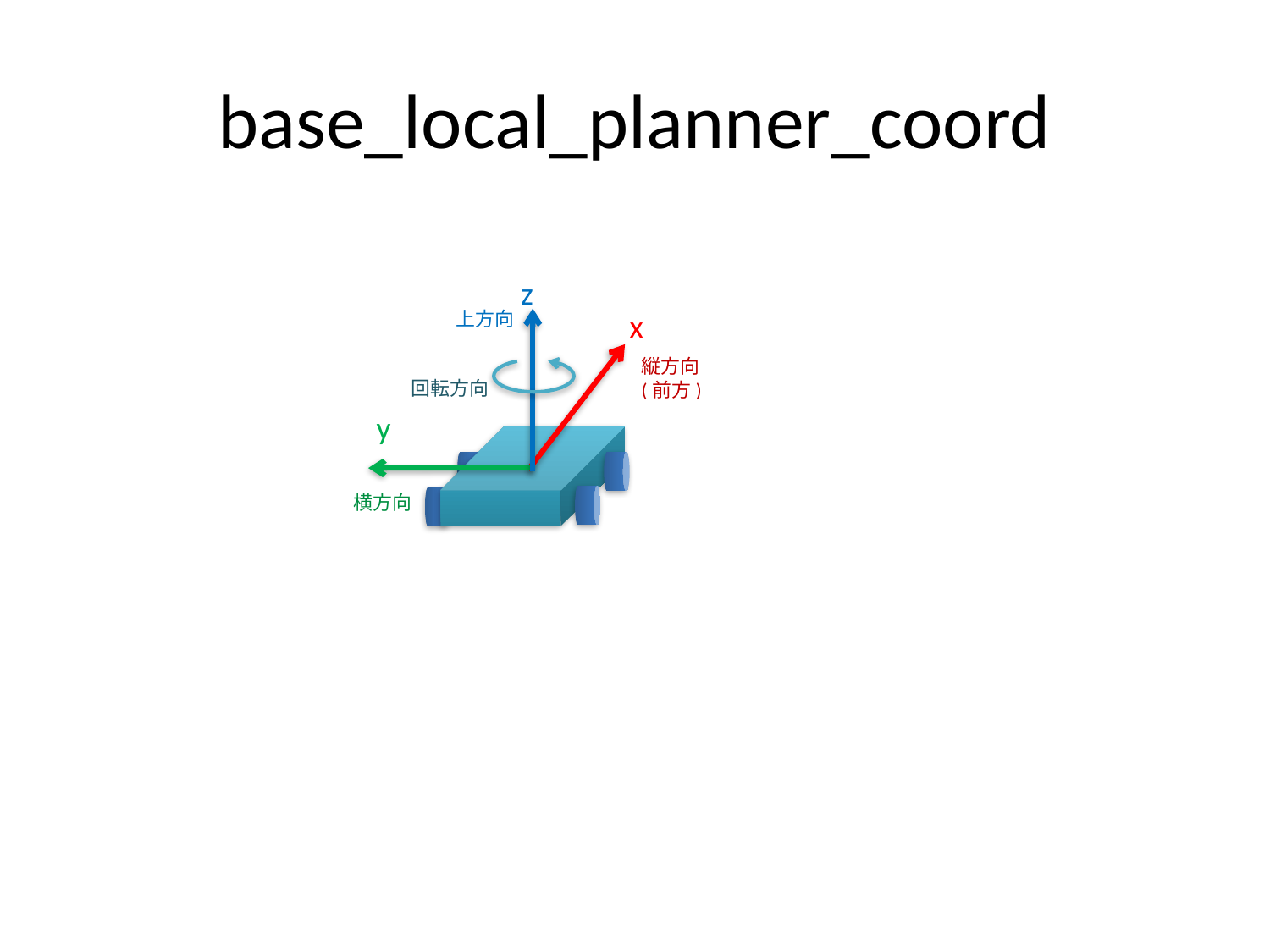

# base_local_planner_coord
z
上方向
x
縦方向
(前方)

回転方向
y

横方向